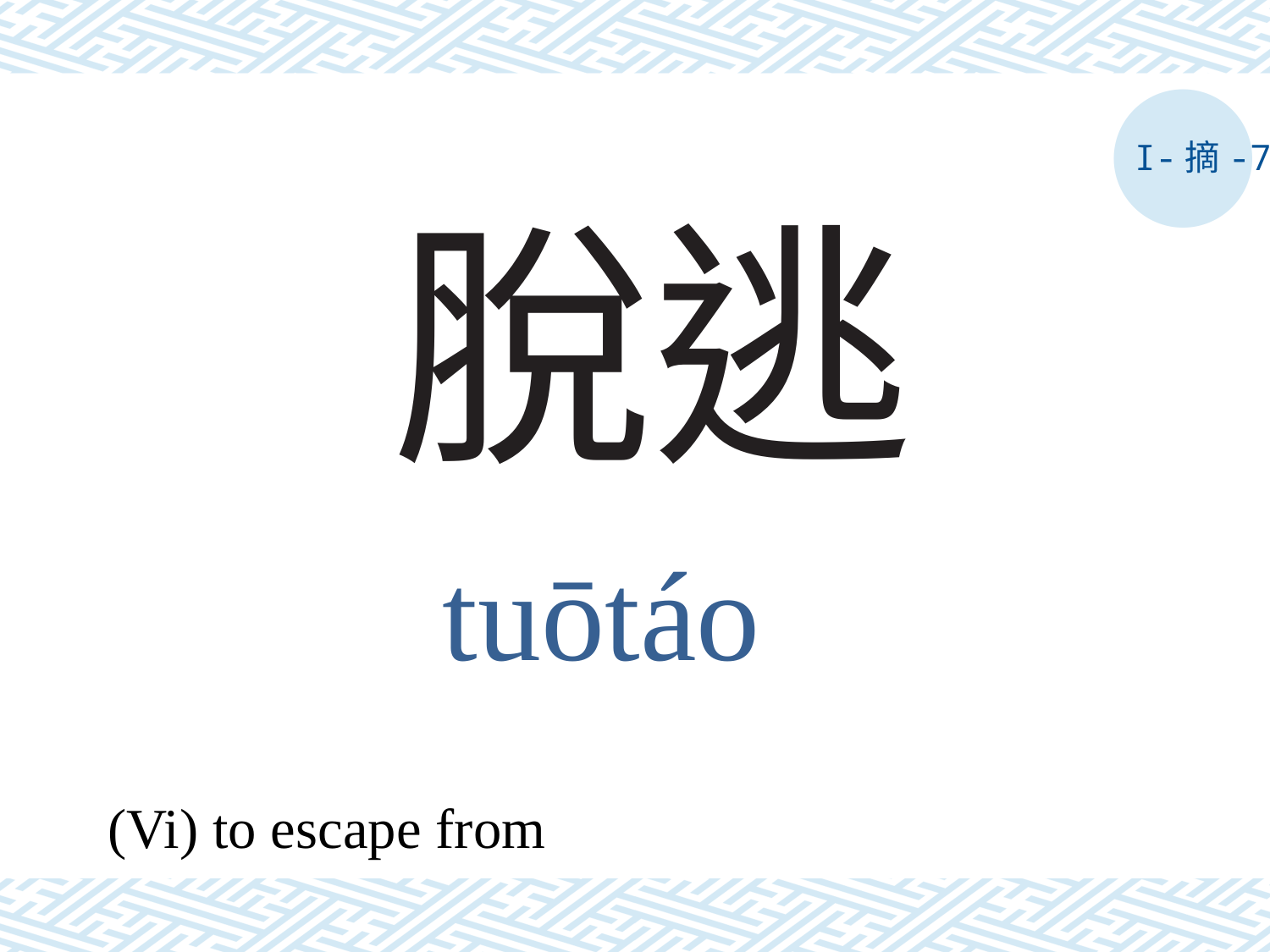

I-摘-7

# 脫逃
tuōtáo
(Vi) to escape from